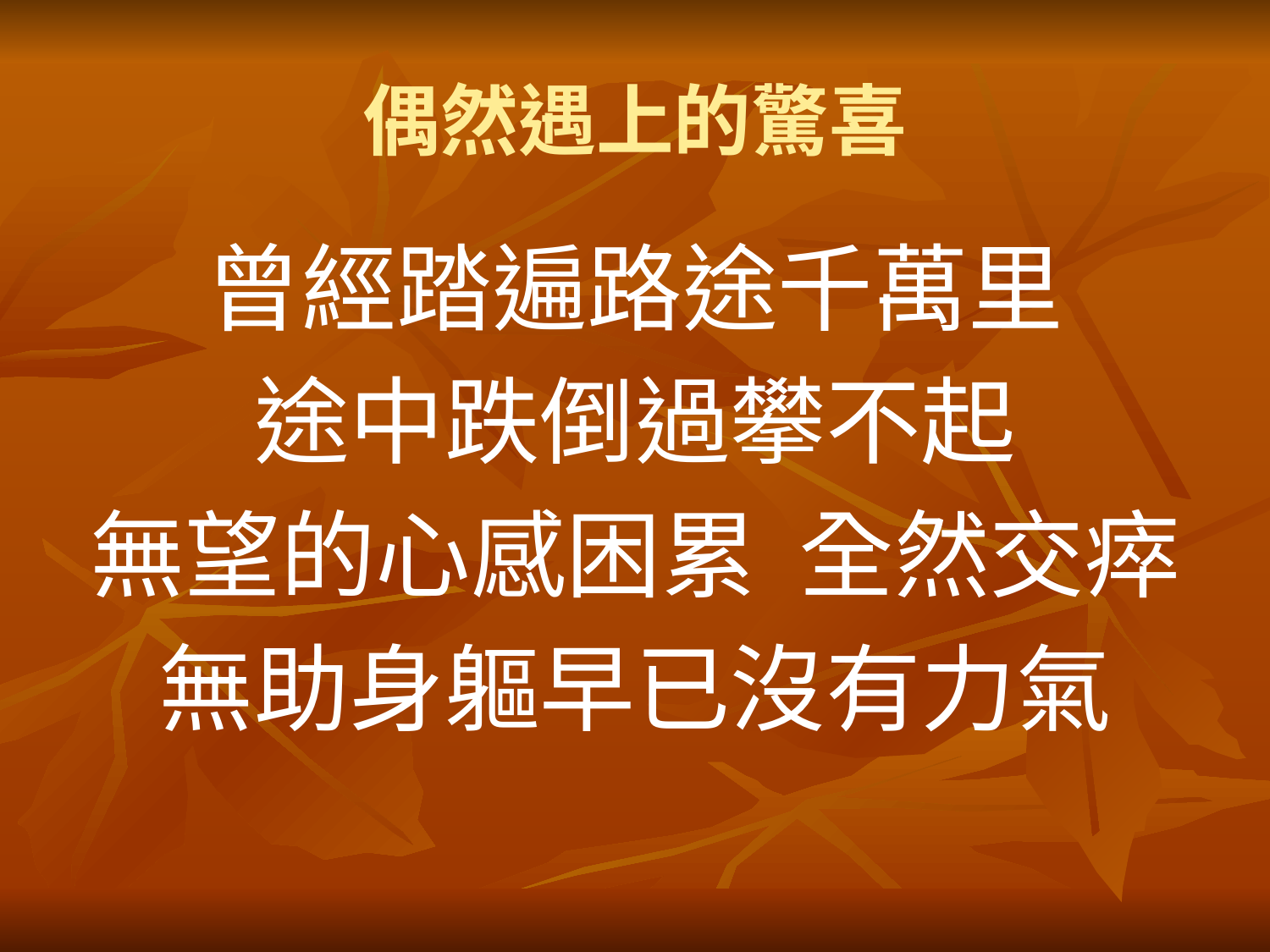

# 偶然遇上的驚喜
曾經踏遍路途千萬里
途中跌倒過攀不起
無望的心感困累  全然交瘁
無助身軀早已沒有力氣